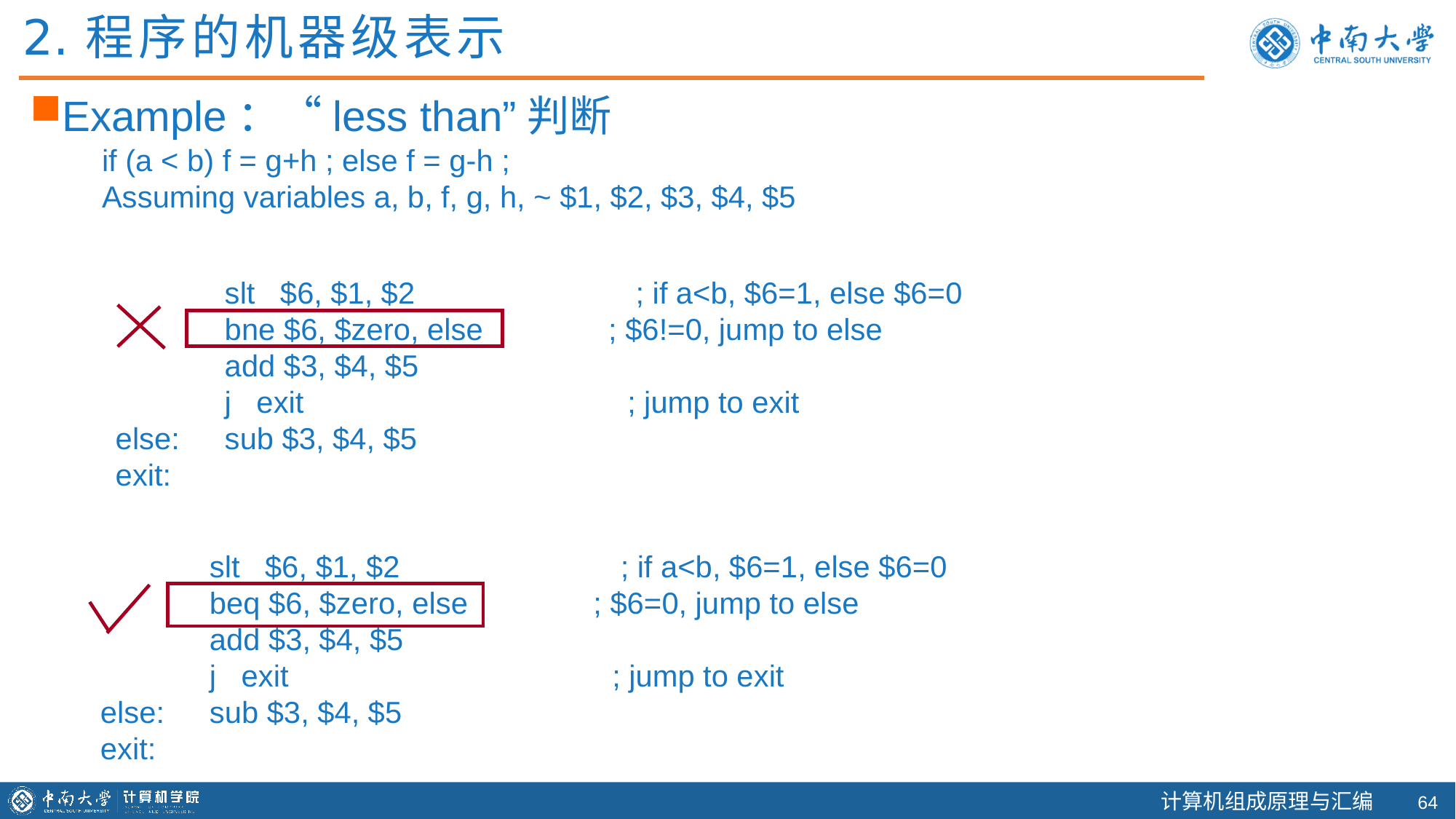

2.程序的机器级表示
Example：“less than”判断
if (a < b) f = g+h ; else f = g-h ;
Assuming variables a, b, f, g, h, ~ $1, $2, $3, $4, $5
	slt   $6, $1, $2		          ; if a<b, $6=1, else $6=0
	bne $6, $zero, else               ; $6!=0, jump to else
	add $3, $4, $5
	j   exit			         ; jump to exit
else:	sub $3, $4, $5
exit:

	slt   $6, $1, $2		          ; if a<b, $6=1, else $6=0
	beq $6, $zero, else               ; $6=0, jump to else
	add $3, $4, $5
	j   exit			         ; jump to exit
else:	sub $3, $4, $5
exit:

64